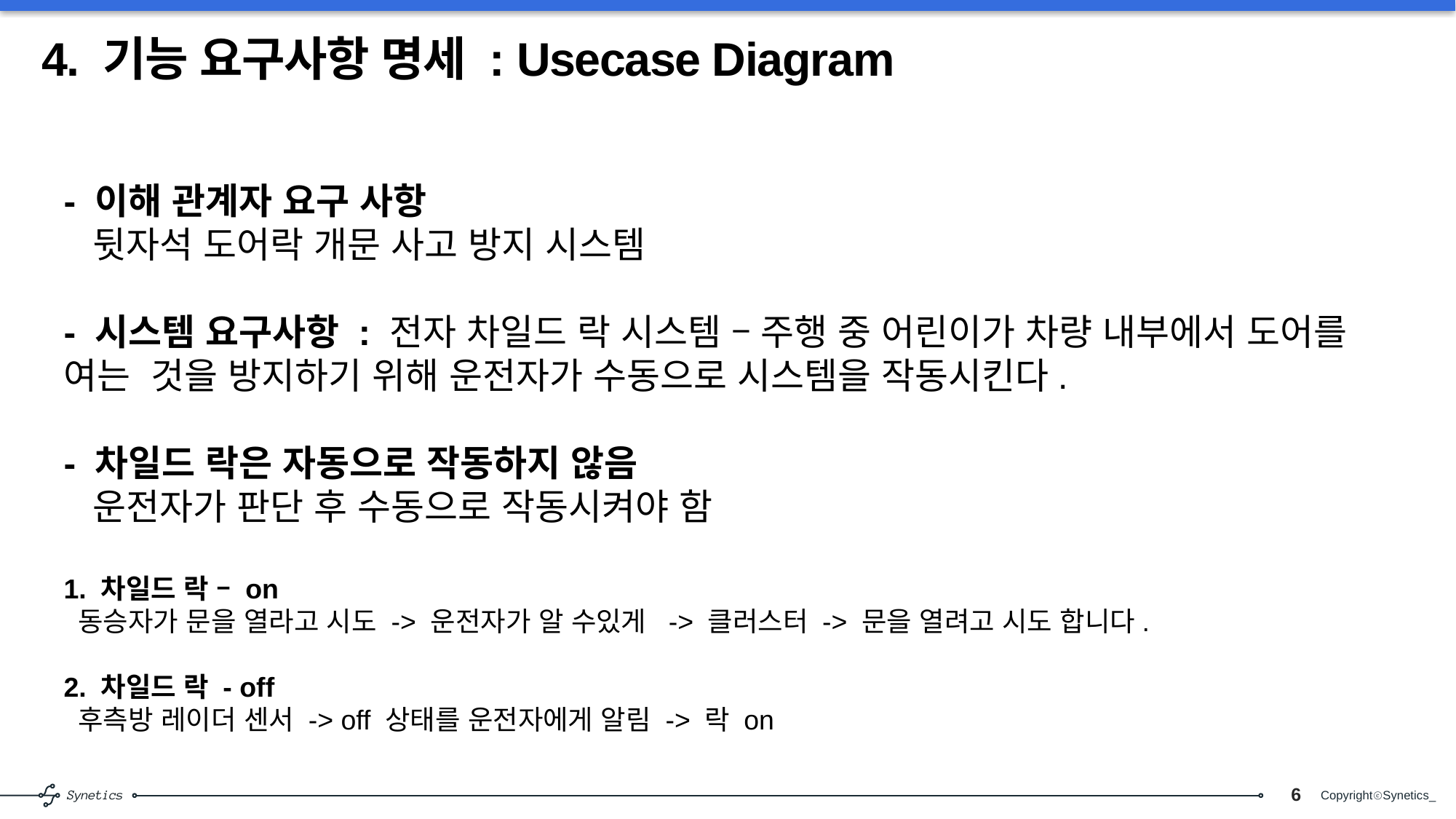

# 4. 기능 요구사항 명세 : Usecase Diagram
- 이해 관계자 요구 사항
  뒷자석 도어락 개문 사고 방지 시스템

- 시스템 요구사항 : 전자 차일드 락 시스템 – 주행 중 어린이가 차량 내부에서 도어를
여는  것을 방지하기 위해 운전자가 수동으로 시스템을 작동시킨다.

- 차일드 락은 자동으로 작동하지 않음
  운전자가 판단 후 수동으로 작동시켜야 함

1. 차일드 락 – on
 동승자가 문을 열라고 시도 -> 운전자가 알 수있게  -> 클러스터 -> 문을 열려고 시도 합니다.

2. 차일드 락 - off
 후측방 레이더 센서 -> off 상태를 운전자에게 알림 -> 락 on